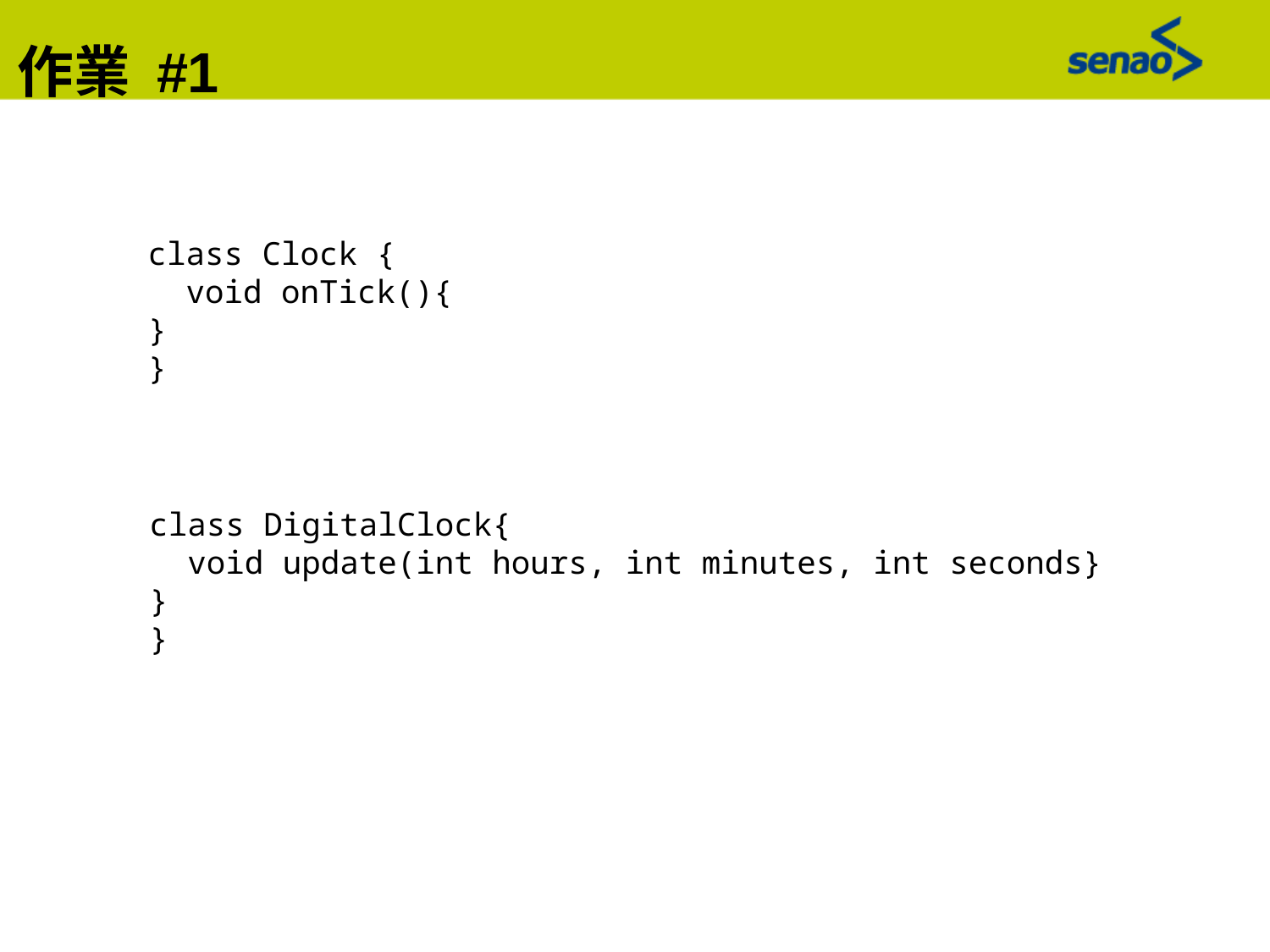

作業 #1
class Clock {
  void onTick(){
}
}
class DigitalClock{
  void update(int hours, int minutes, int seconds}
}
}